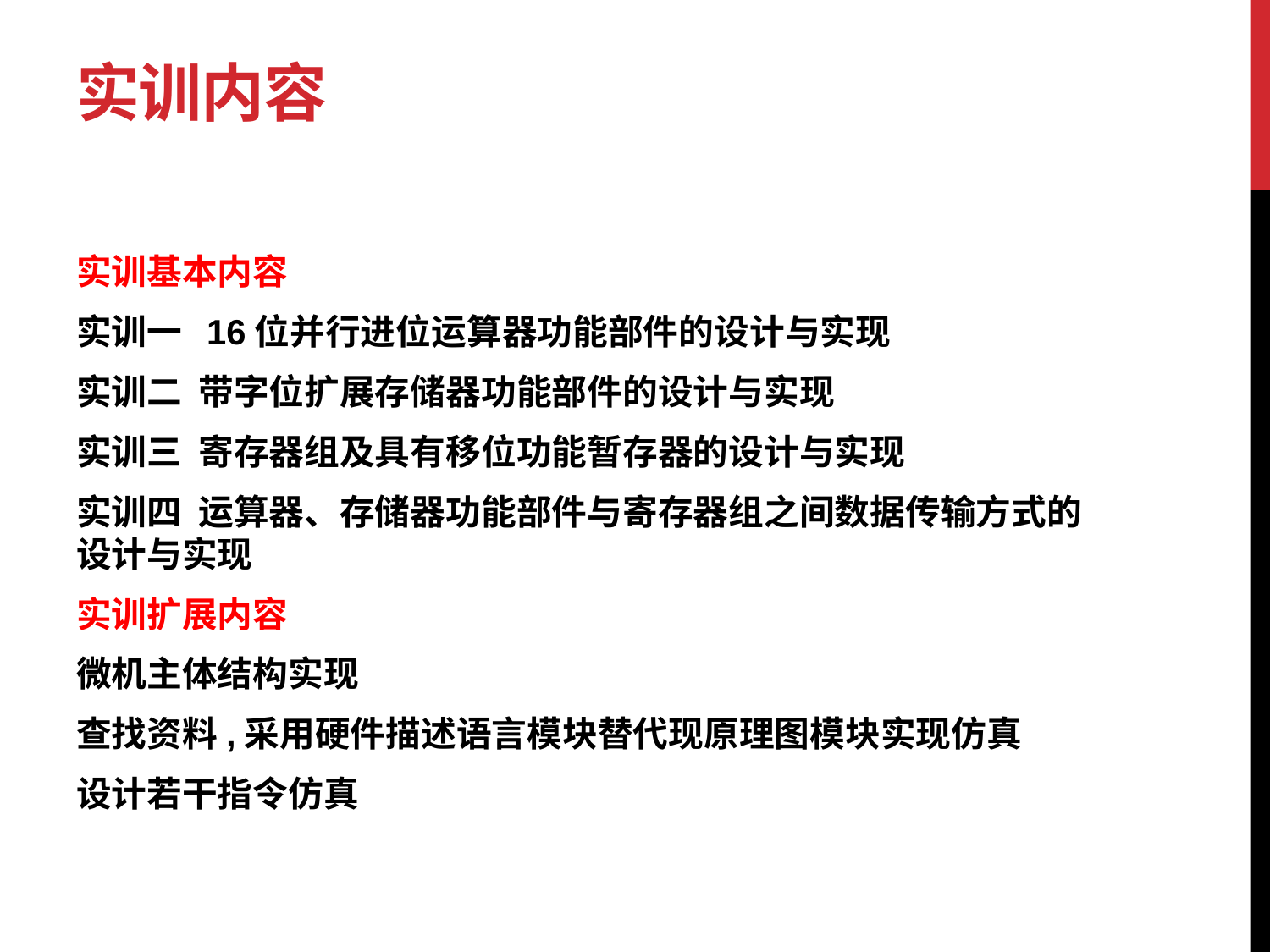

# 实训内容
实训基本内容
实训一  16位并行进位运算器功能部件的设计与实现
实训二  带字位扩展存储器功能部件的设计与实现
实训三  寄存器组及具有移位功能暂存器的设计与实现
实训四  运算器、存储器功能部件与寄存器组之间数据传输方式的设计与实现
实训扩展内容
微机主体结构实现
查找资料,采用硬件描述语言模块替代现原理图模块实现仿真
设计若干指令仿真